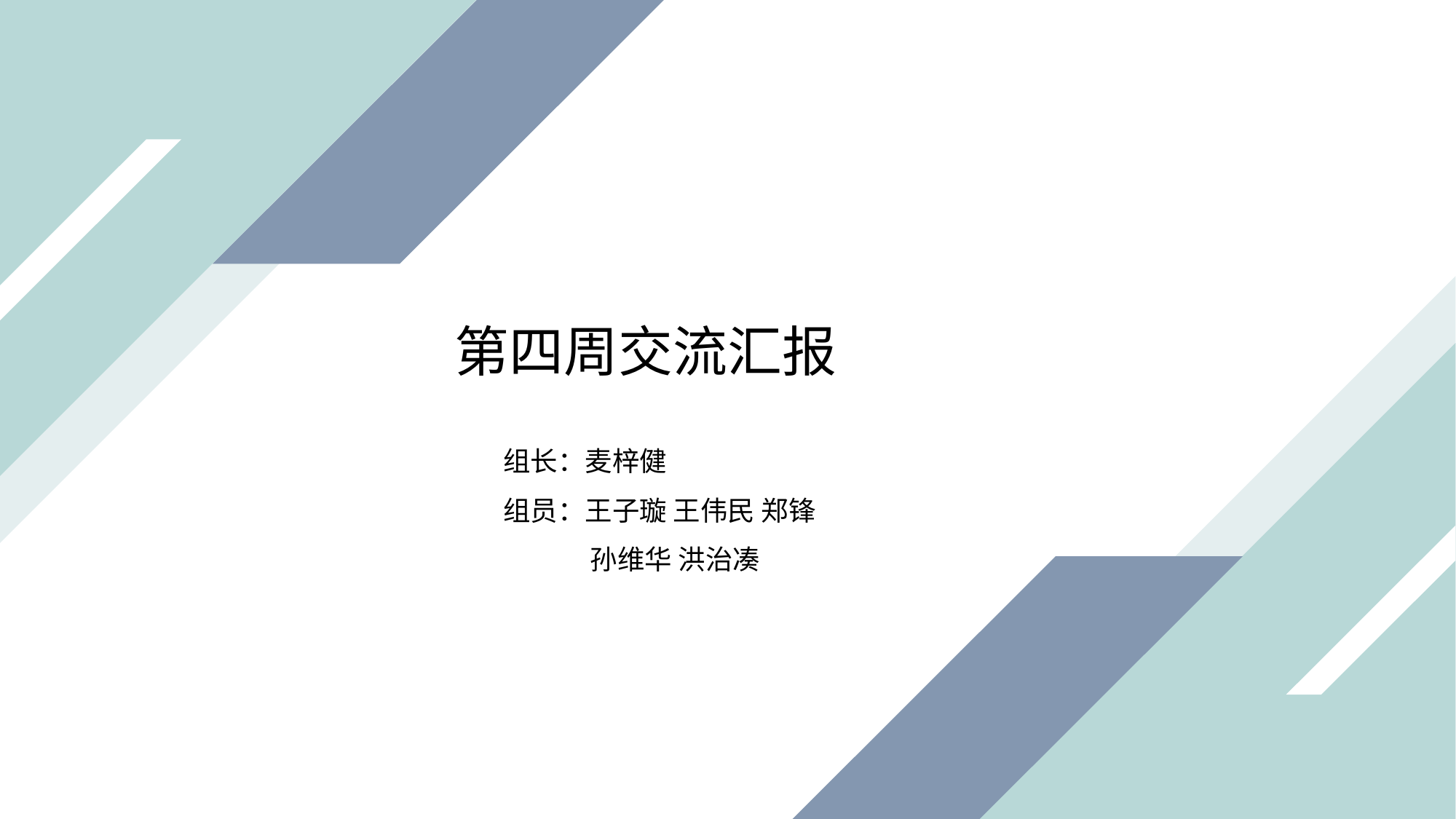

第四周交流汇报

组长：麦梓健
组员：王子璇 王伟民 郑锋
             孙维华 洪治凑